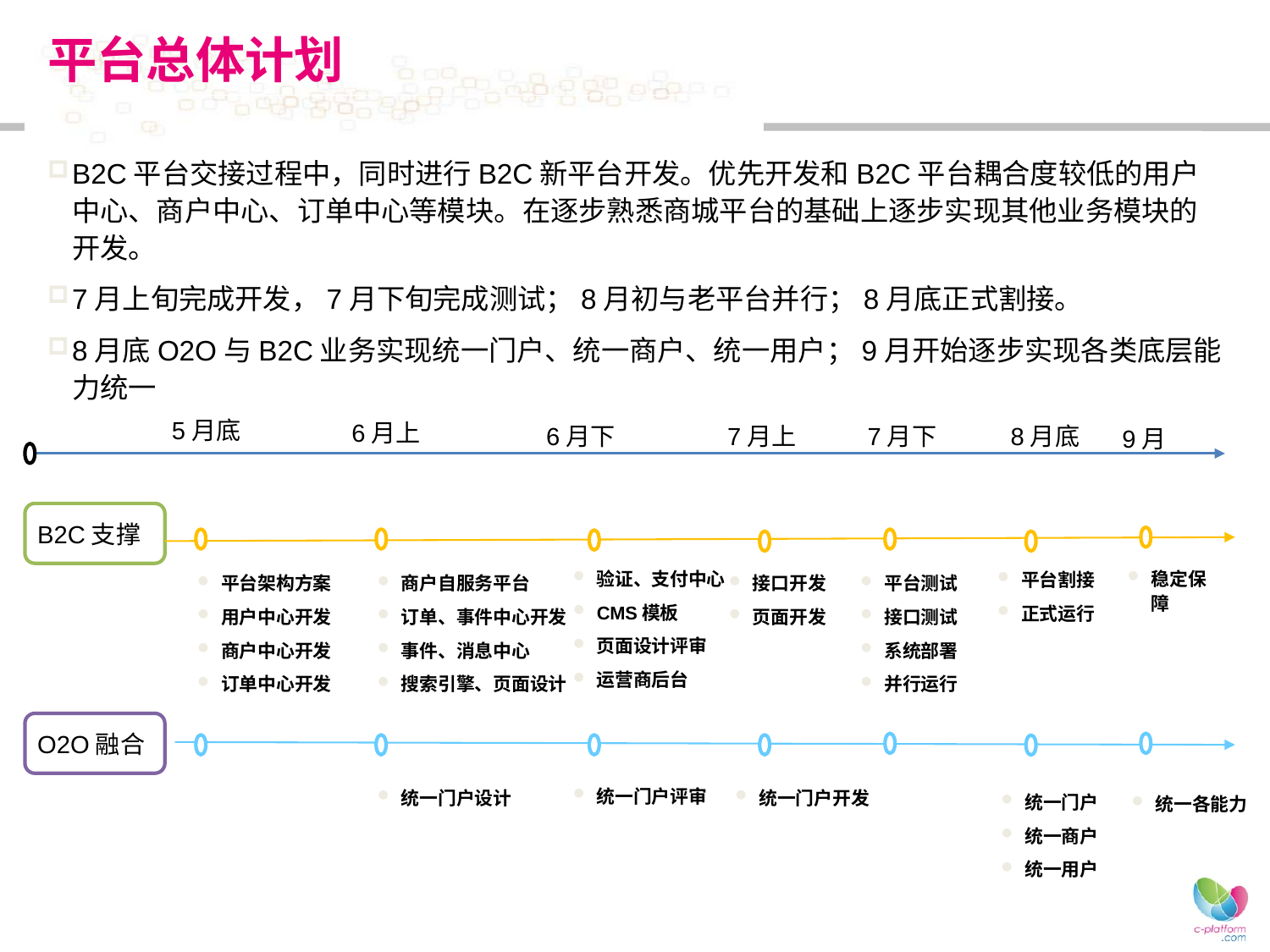

# 平台总体计划
B2C平台交接过程中，同时进行B2C新平台开发。优先开发和B2C平台耦合度较低的用户中心、商户中心、订单中心等模块。在逐步熟悉商城平台的基础上逐步实现其他业务模块的开发。
7月上旬完成开发，7月下旬完成测试；8月初与老平台并行；8月底正式割接。
8月底O2O与B2C业务实现统一门户、统一商户、统一用户；9月开始逐步实现各类底层能力统一
5月底
6月上
6月下
7月上
7月下
8月底
9月

B2C支撑

验证、支付中心
CMS模板
页面设计评审
运营商后台
稳定保障
平台割接
正式运行
平台架构方案
用户中心开发
商户中心开发
订单中心开发
商户自服务平台
订单、事件中心开发
事件、消息中心
搜索引擎、页面设计
接口开发
页面开发
平台测试
接口测试
系统部署
并行运行

O2O融合

统一门户评审

统一门户设计

统一门户开发

统一门户
统一商户
统一用户

统一各能力